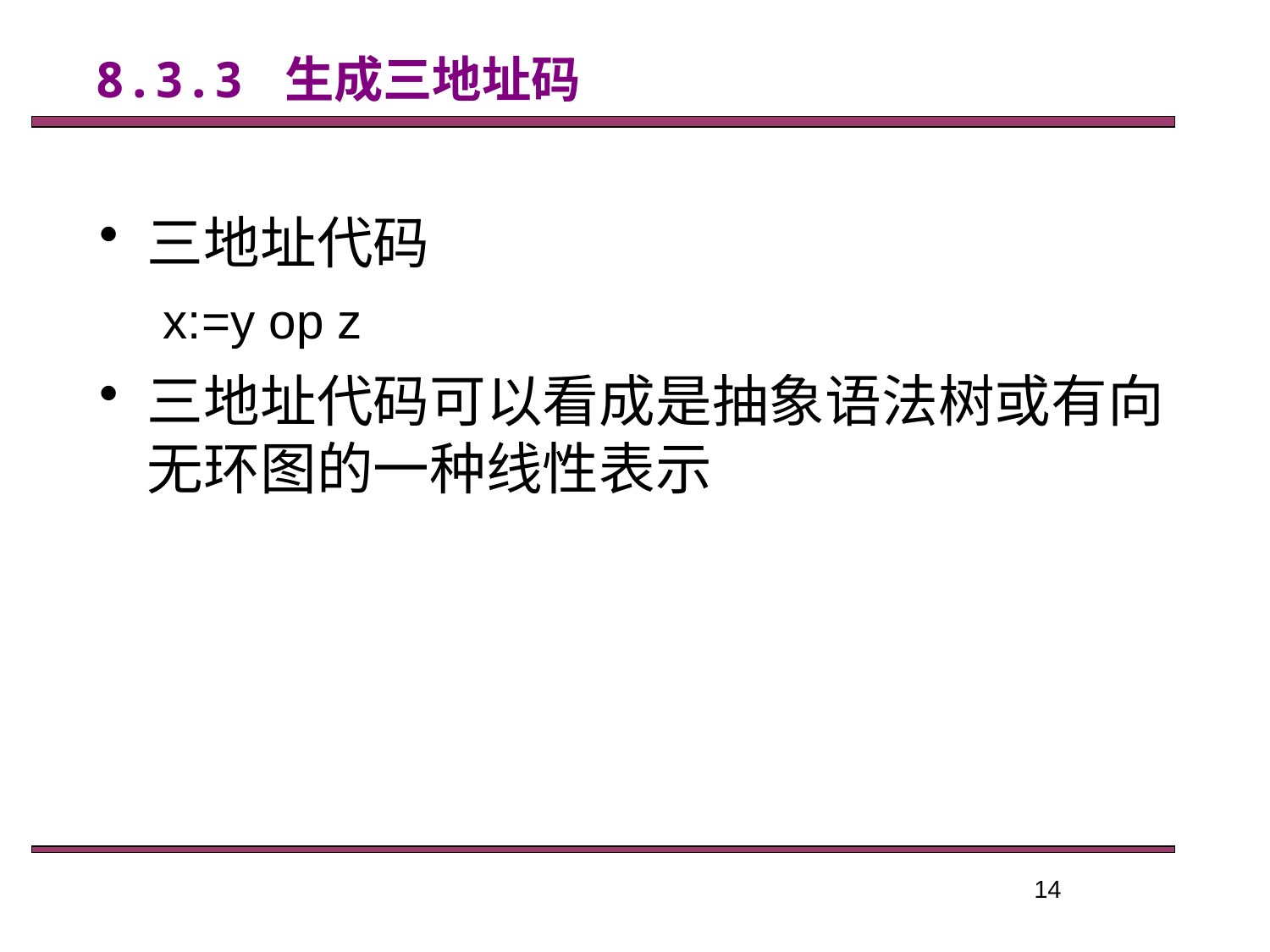

8.3.3 生成三地址码
三地址代码
x:=y op z
三地址代码可以看成是抽象语法树或有向无环图的一种线性表示
14